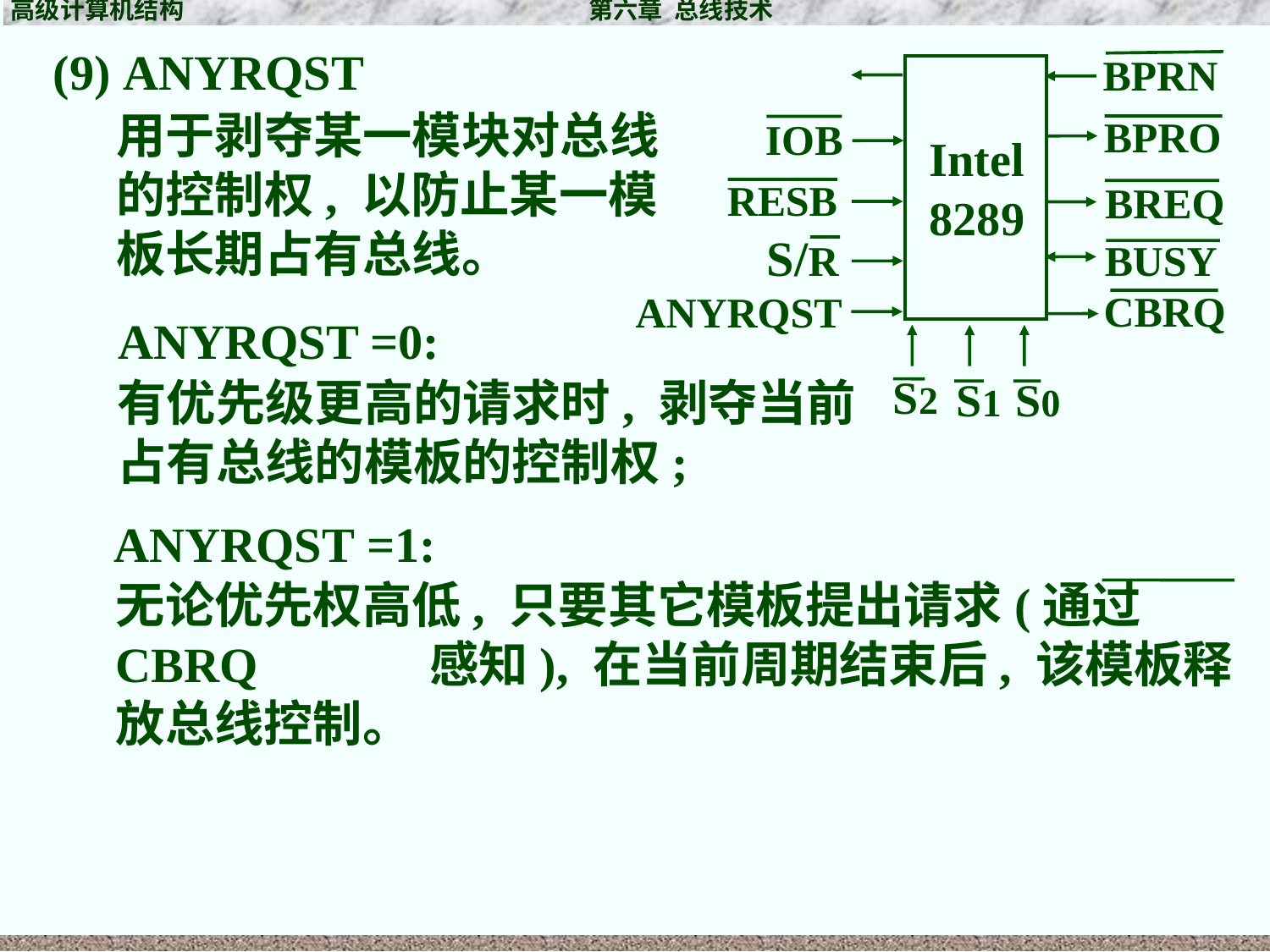

高级计算机结构                                                                       第六章  总线技术

(9) ANYRQST
BPRN

 Intel
 8289

BPRO
IOB

RESB
BREQ

CBRQ

S/R

BUSY

S2

S1

S0

用于剥夺某一模块对总线的控制权, 以防止某一模板长期占有总线。
ANYRQST
ANYRQST =0:
有优先级更高的请求时, 剥夺当前占有总线的模板的控制权;
ANYRQST =1:
无论优先权高低, 只要其它模板提出请求(通过CBRQ             感知), 在当前周期结束后, 该模板释放总线控制。